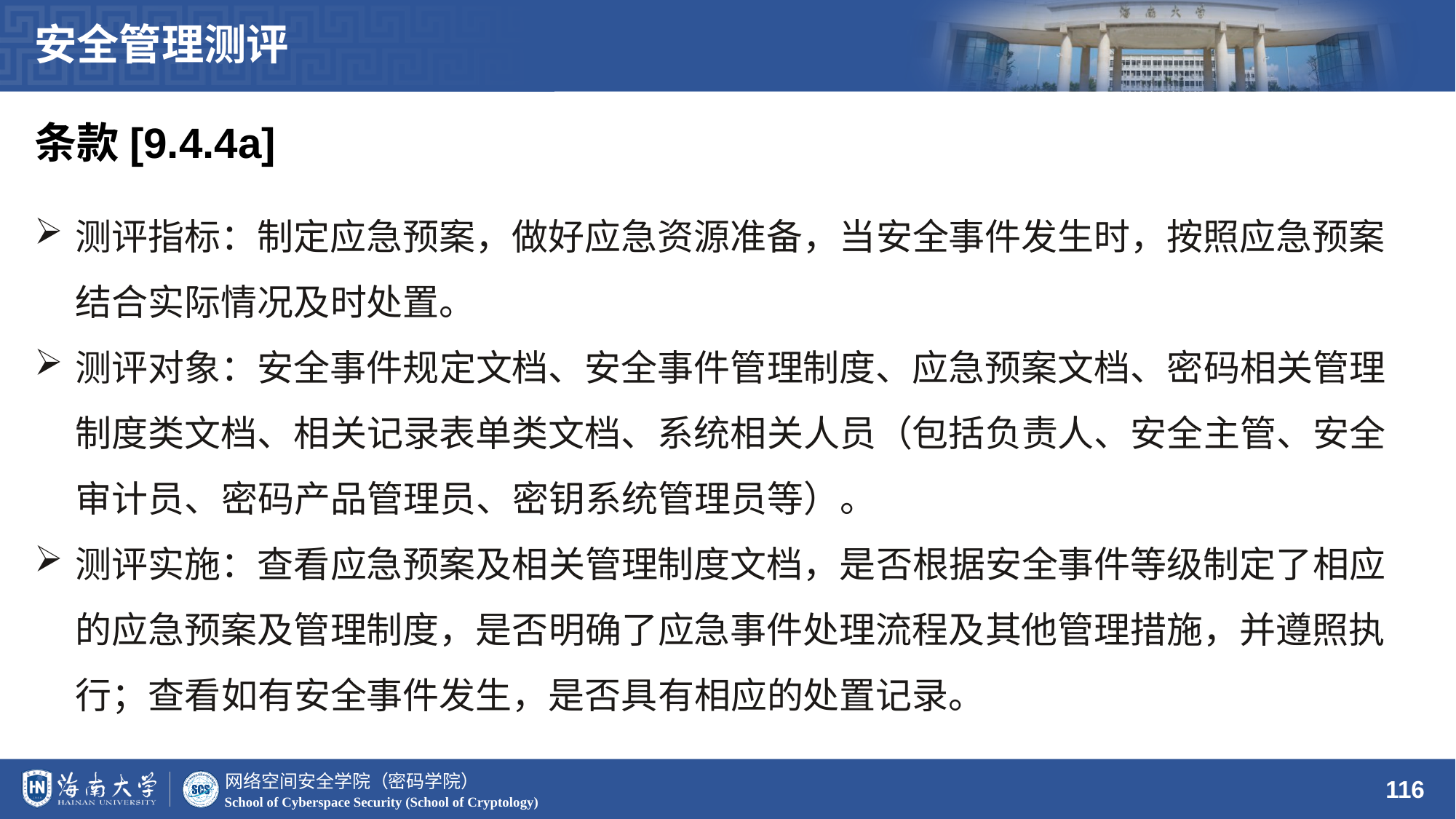

安全管理测评
条款[9.4.4a]
测评指标：制定应急预案，做好应急资源准备，当安全事件发生时，按照应急预案结合实际情况及时处置。
测评对象：安全事件规定文档、安全事件管理制度、应急预案文档、密码相关管理制度类文档、相关记录表单类文档、系统相关人员（包括负责人、安全主管、安全审计员、密码产品管理员、密钥系统管理员等）。
测评实施：查看应急预案及相关管理制度文档，是否根据安全事件等级制定了相应的应急预案及管理制度，是否明确了应急事件处理流程及其他管理措施，并遵照执行；查看如有安全事件发生，是否具有相应的处置记录。
116